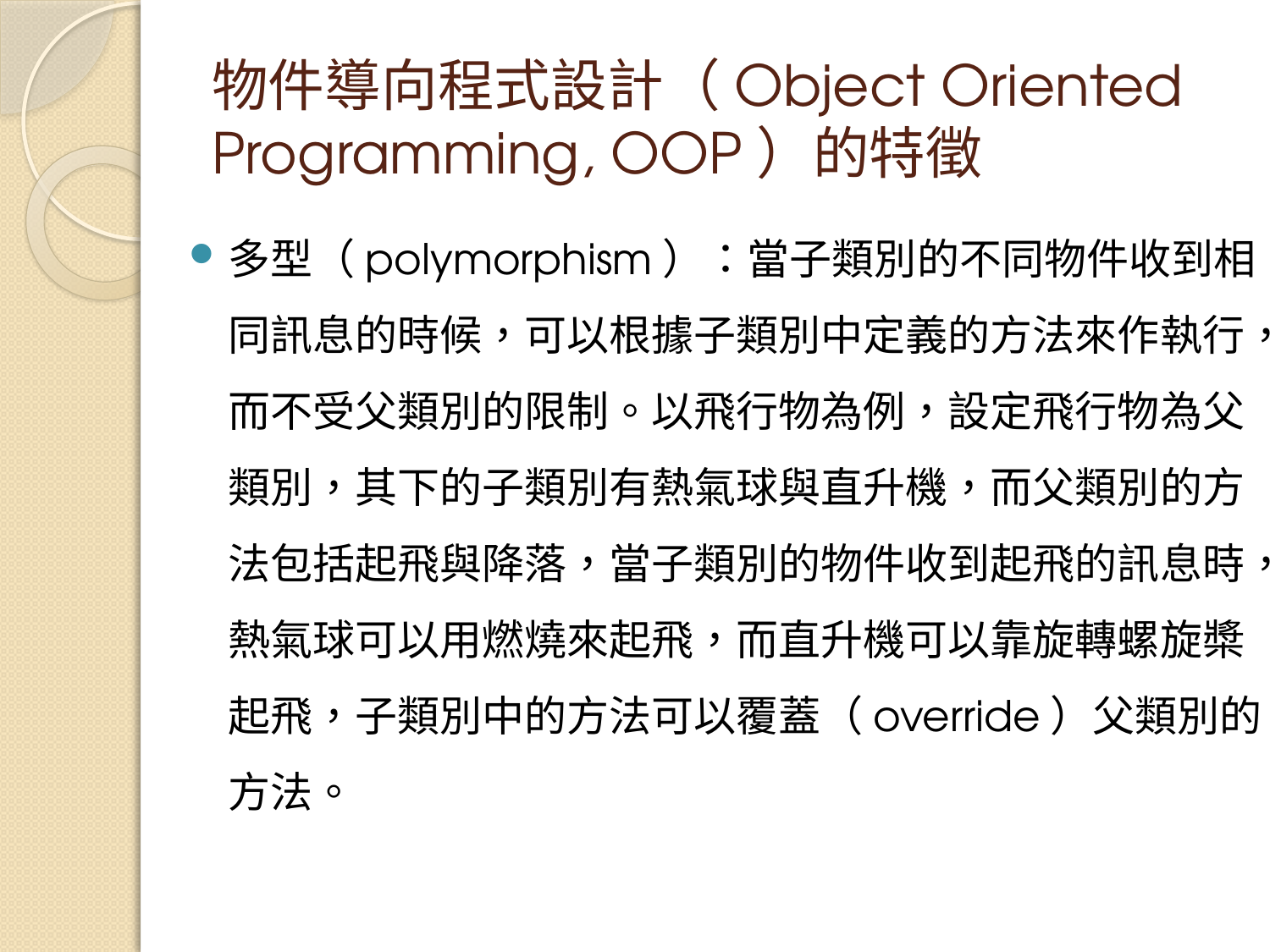

# 物件導向程式設計（Object Oriented Programming, OOP）的特徵
多型（polymorphism）：當子類別的不同物件收到相同訊息的時候，可以根據子類別中定義的方法來作執行，而不受父類別的限制。以飛行物為例，設定飛行物為父類別，其下的子類別有熱氣球與直升機，而父類別的方法包括起飛與降落，當子類別的物件收到起飛的訊息時，熱氣球可以用燃燒來起飛，而直升機可以靠旋轉螺旋槳起飛，子類別中的方法可以覆蓋（override）父類別的方法。